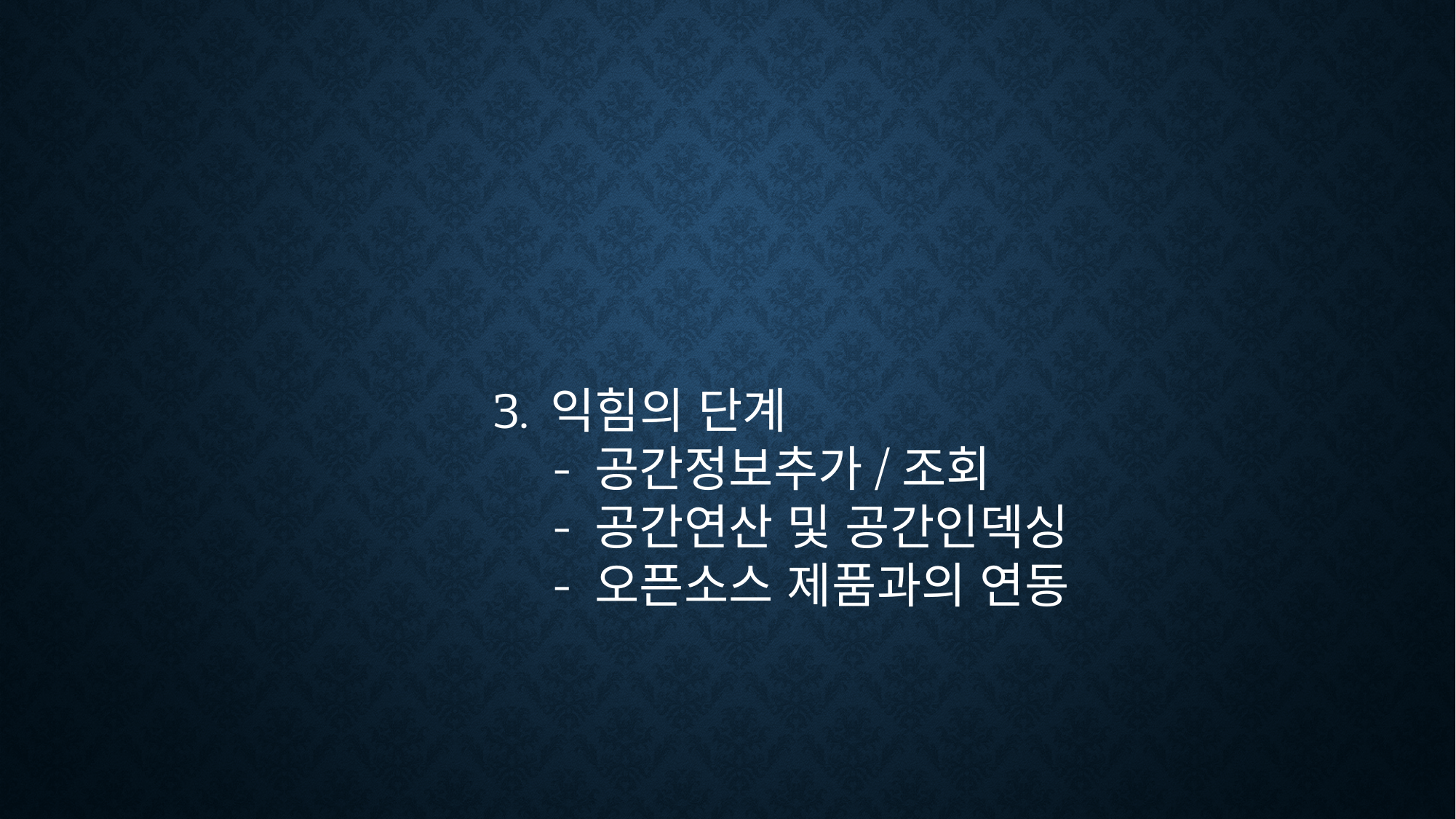

3. 익힘의 단계
      - 공간정보추가/조회
      - 공간연산 및 공간인덱싱
      - 오픈소스 제품과의 연동